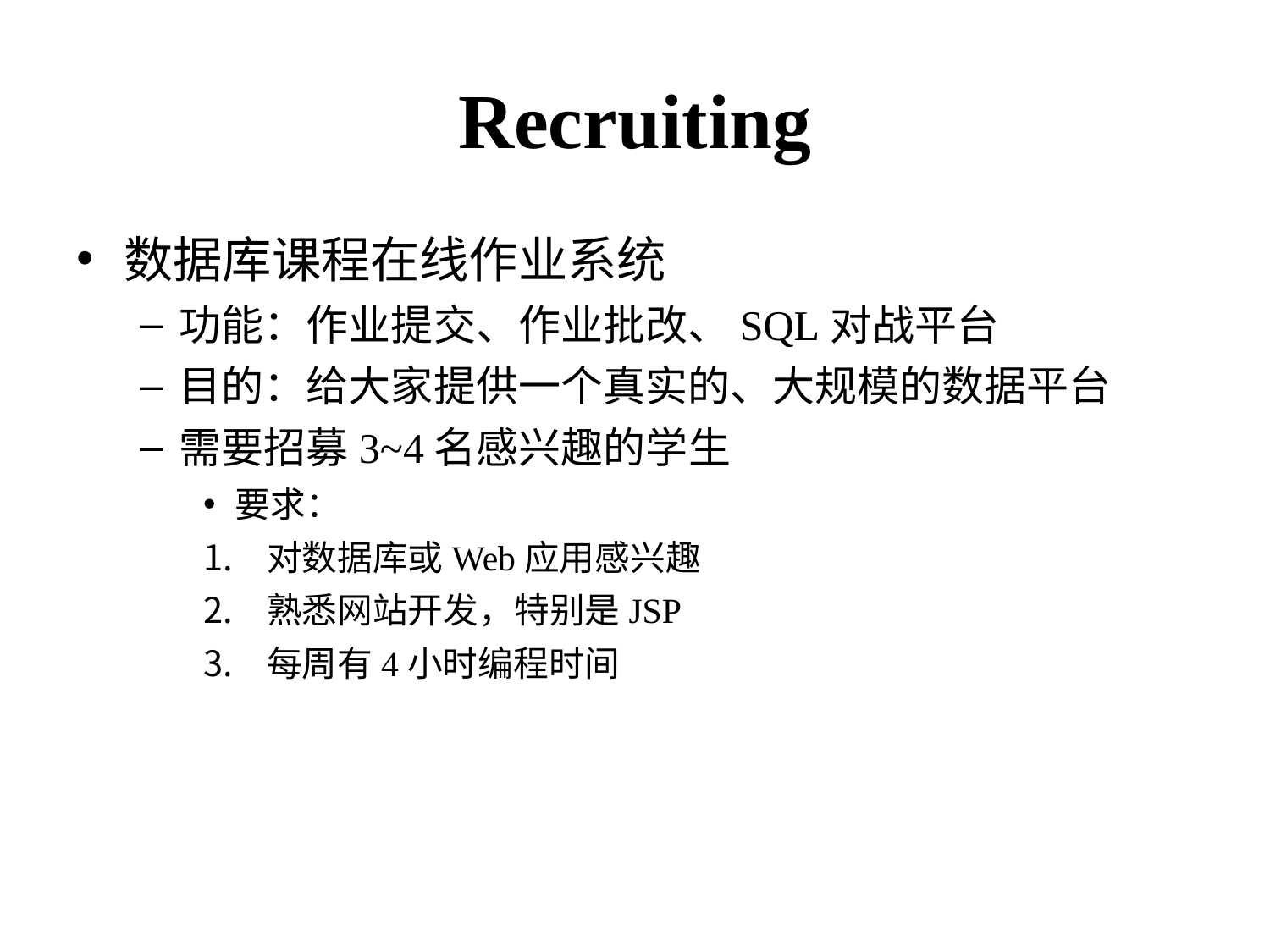

# Recruiting
数据库课程在线作业系统
功能：作业提交、作业批改、SQL对战平台
目的：给大家提供一个真实的、大规模的数据平台
需要招募3~4名感兴趣的学生
要求：
对数据库或Web应用感兴趣
熟悉网站开发，特别是JSP
每周有4小时编程时间